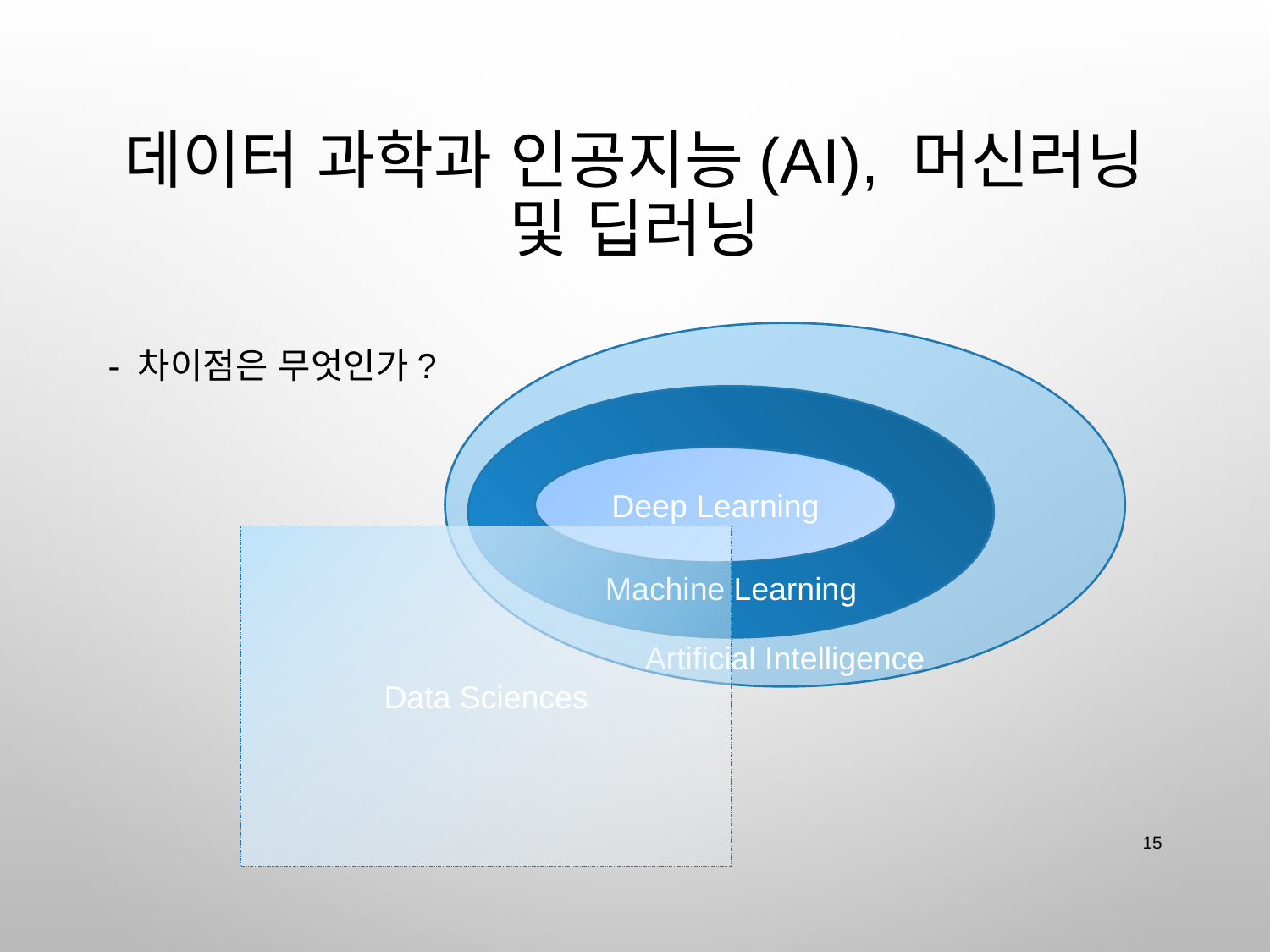

# 데이터 과학과 인공지능(AI), 머신러닝 및 딥러닝

Artificial Intelligence
- 차이점은 무엇인가?

Machine Learning
Deep Learning
Data Sciences
15